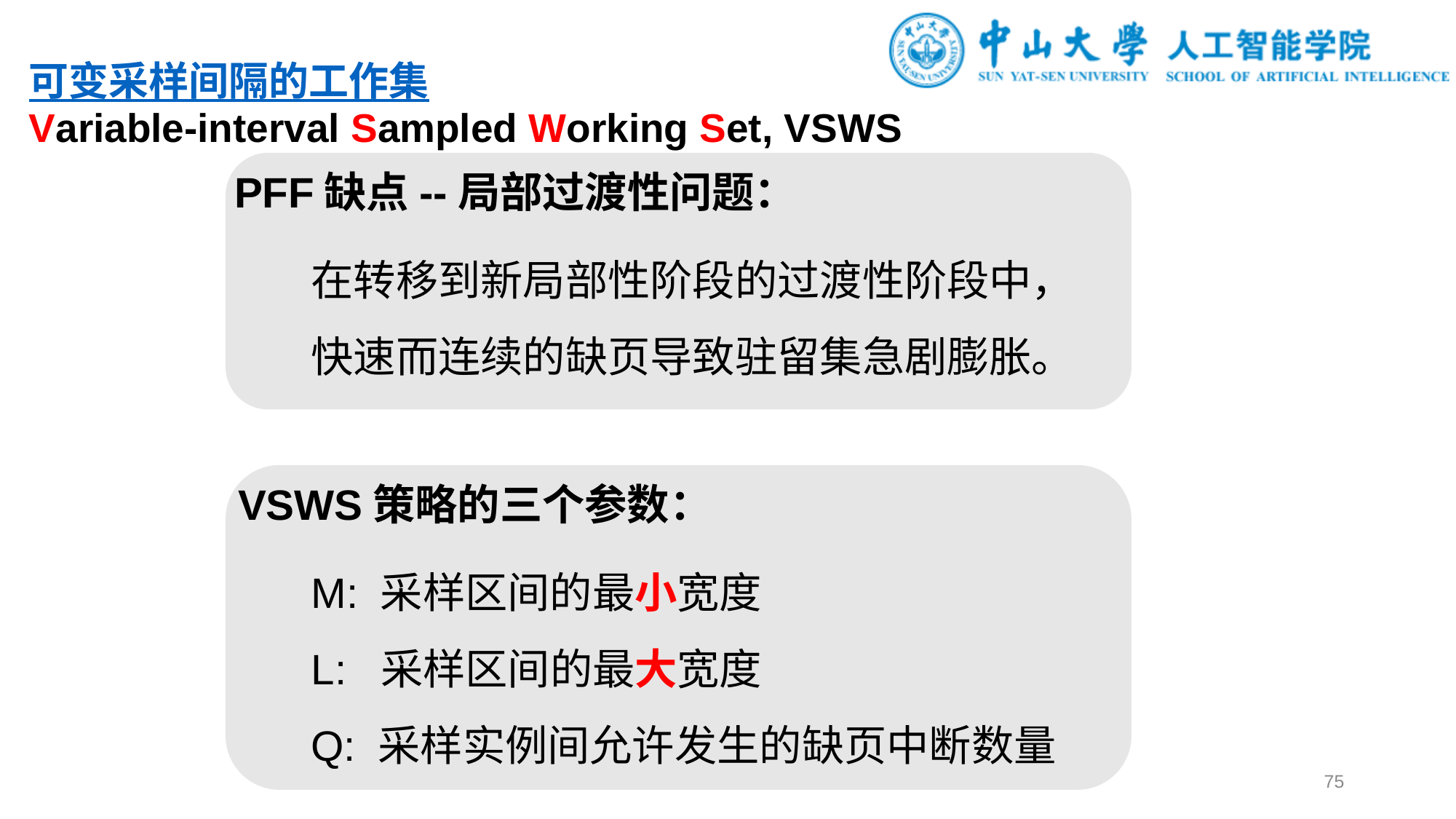

可变采样间隔的工作集
Variable-interval Sampled Working Set, VSWS

PFF缺点--局部过渡性问题：
在转移到新局部性阶段的过渡性阶段中，快速而连续的缺页导致驻留集急剧膨胀。

VSWS策略的三个参数：
M: 采样区间的最小宽度
L:  采样区间的最大宽度
Q: 采样实例间允许发生的缺页中断数量
75